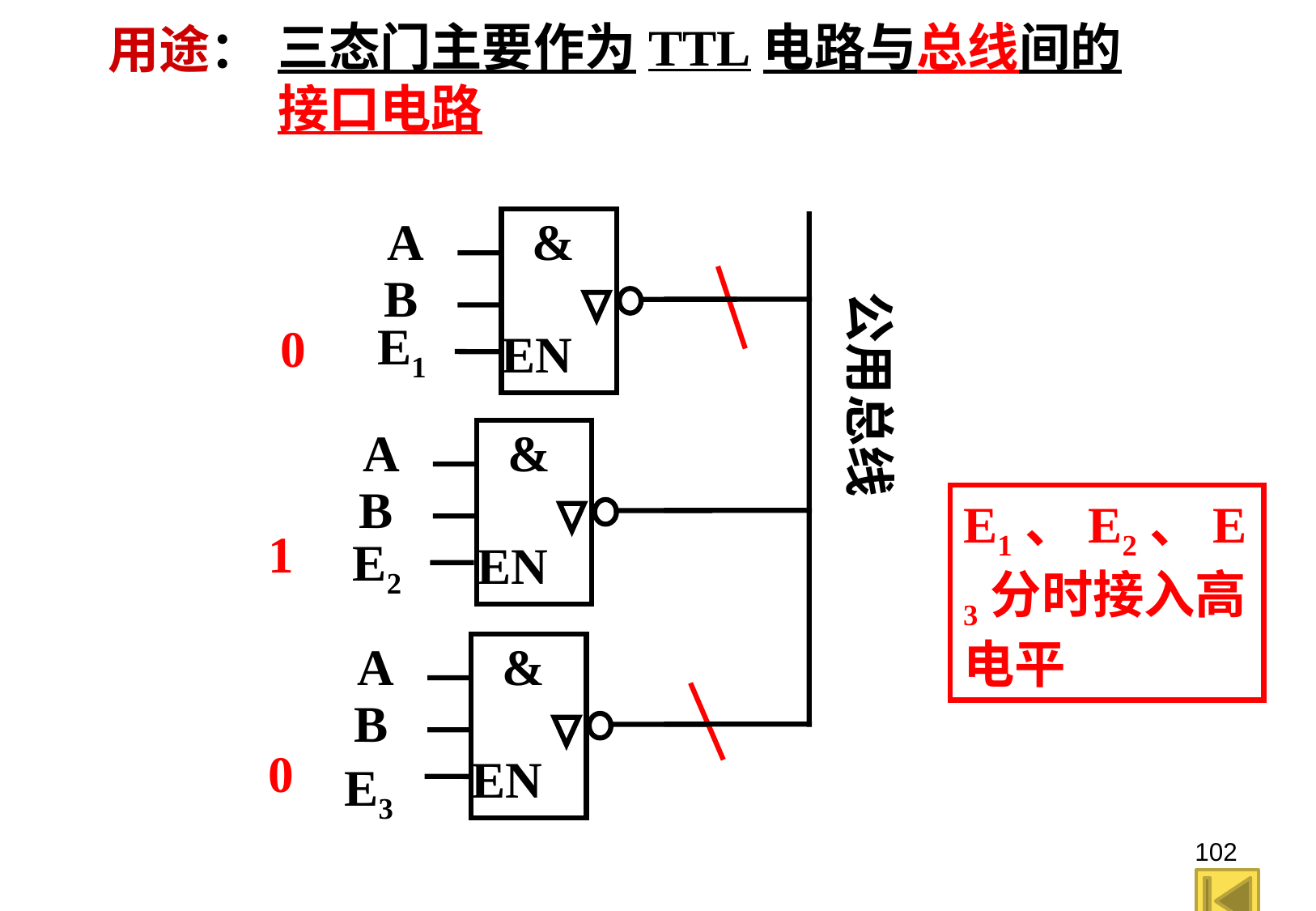

三态门主要作为TTL电路与总线间的接口电路
用途：
A
&

B
公用总线

E1
EN

A
&

B

E2
EN

A
&

B

EN
E3

0
 1
 0
E1、E2、E3分时接入高电平

102